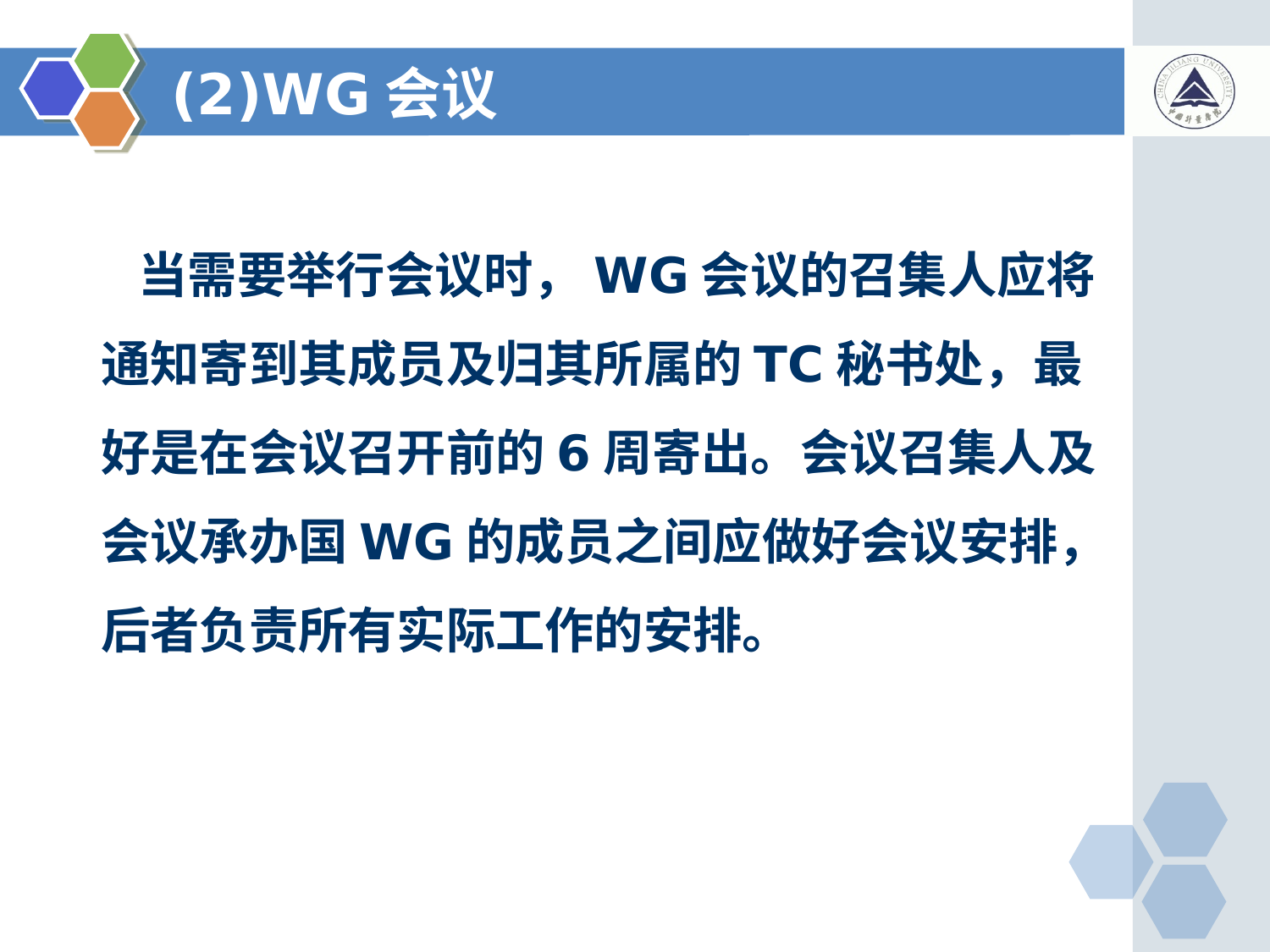

# (2)WG会议
当需要举行会议时，WG会议的召集人应将通知寄到其成员及归其所属的TC秘书处，最好是在会议召开前的6周寄出。会议召集人及会议承办国WG的成员之间应做好会议安排，后者负责所有实际工作的安排。